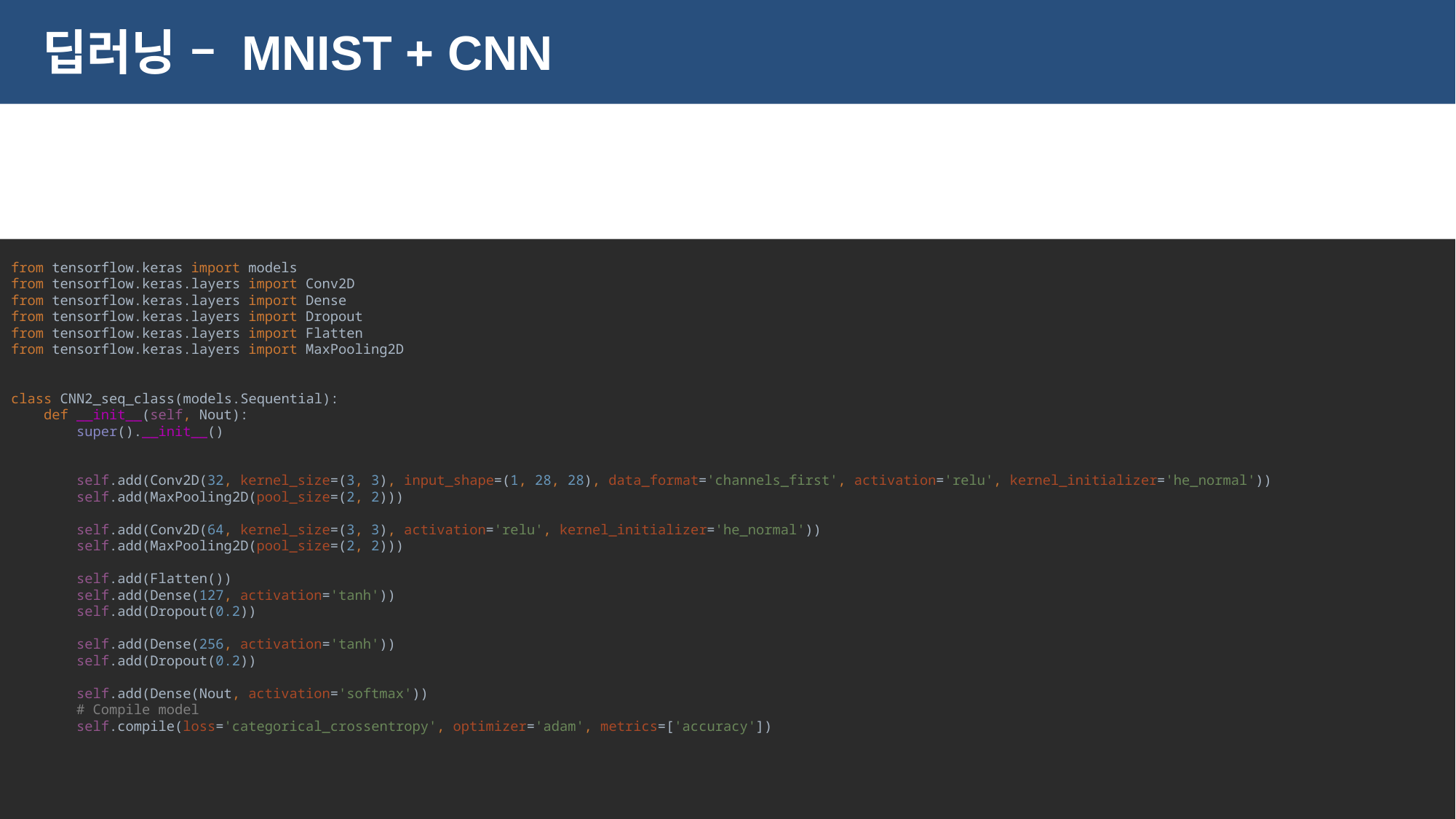

# 딥러닝 – MNIST + CNN
from tensorflow.keras import models
from tensorflow.keras.layers import Conv2D
from tensorflow.keras.layers import Dense
from tensorflow.keras.layers import Dropout
from tensorflow.keras.layers import Flatten
from tensorflow.keras.layers import MaxPooling2D
class CNN2_seq_class(models.Sequential):
    def __init__(self, Nout):
        super().__init__()
        self.add(Conv2D(32, kernel_size=(3, 3), input_shape=(1, 28, 28), data_format='channels_first', activation='relu', kernel_initializer='he_normal'))
        self.add(MaxPooling2D(pool_size=(2, 2)))
        self.add(Conv2D(64, kernel_size=(3, 3), activation='relu', kernel_initializer='he_normal'))
        self.add(MaxPooling2D(pool_size=(2, 2)))
        self.add(Flatten())
        self.add(Dense(127, activation='tanh'))
        self.add(Dropout(0.2))
        self.add(Dense(256, activation='tanh'))
        self.add(Dropout(0.2))
        self.add(Dense(Nout, activation='softmax'))
        # Compile model
        self.compile(loss='categorical_crossentropy', optimizer='adam', metrics=['accuracy'])